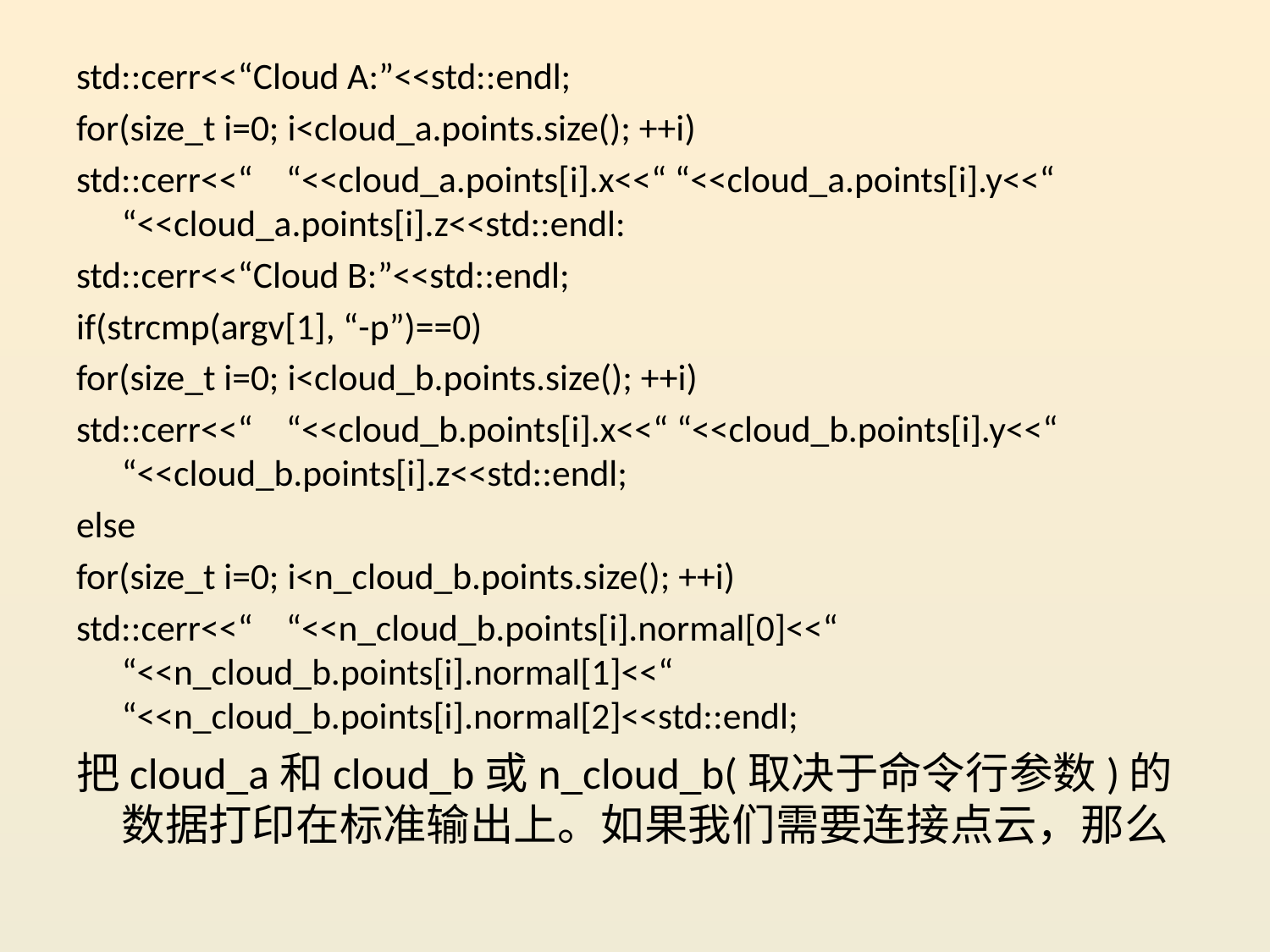

std::cerr<<“Cloud A:”<<std::endl;
for(size_t i=0; i<cloud_a.points.size(); ++i)
std::cerr<<“    “<<cloud_a.points[i].x<<“ “<<cloud_a.points[i].y<<“ “<<cloud_a.points[i].z<<std::endl:
std::cerr<<“Cloud B:”<<std::endl;
if(strcmp(argv[1], “-p”)==0)
for(size_t i=0; i<cloud_b.points.size(); ++i)
std::cerr<<“    “<<cloud_b.points[i].x<<“ “<<cloud_b.points[i].y<<“ “<<cloud_b.points[i].z<<std::endl;
else
for(size_t i=0; i<n_cloud_b.points.size(); ++i)
std::cerr<<“    “<<n_cloud_b.points[i].normal[0]<<“ “<<n_cloud_b.points[i].normal[1]<<“ “<<n_cloud_b.points[i].normal[2]<<std::endl;
把cloud_a和cloud_b或n_cloud_b(取决于命令行参数)的数据打印在标准输出上。如果我们需要连接点云，那么